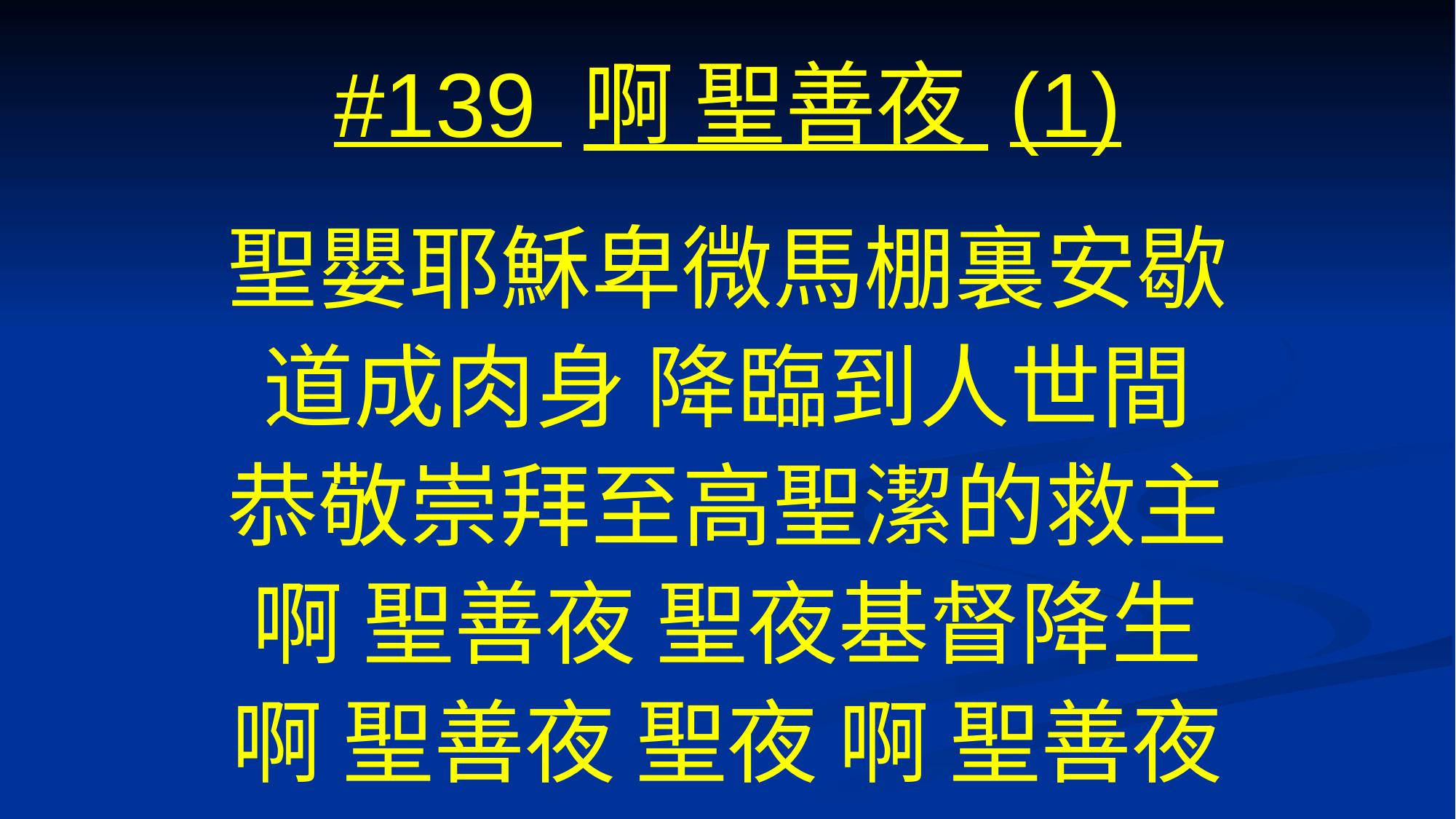

# #139 啊 聖善夜 (1)
聖嬰耶穌卑微馬棚裏安歇
道成肉身 降臨到人世間
恭敬崇拜至高聖潔的救主
啊 聖善夜 聖夜基督降生
啊 聖善夜 聖夜 啊 聖善夜